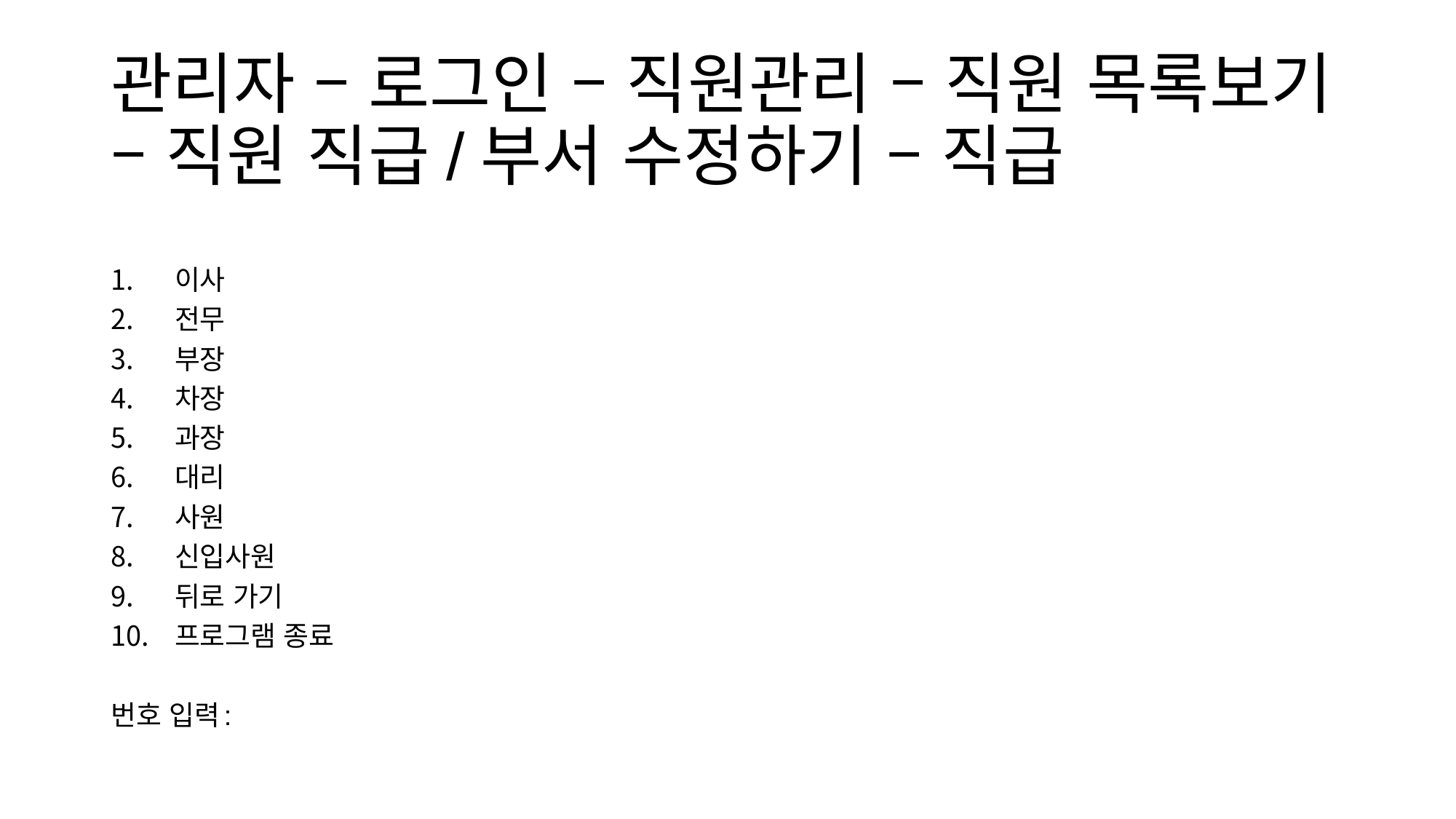

# 관리자 – 로그인 – 직원관리 – 직원 목록보기 – 직원 직급/부서 수정하기 – 직급

이사
전무
부장
차장
과장
대리
사원
신입사원
뒤로 가기
프로그램 종료

번호 입력: